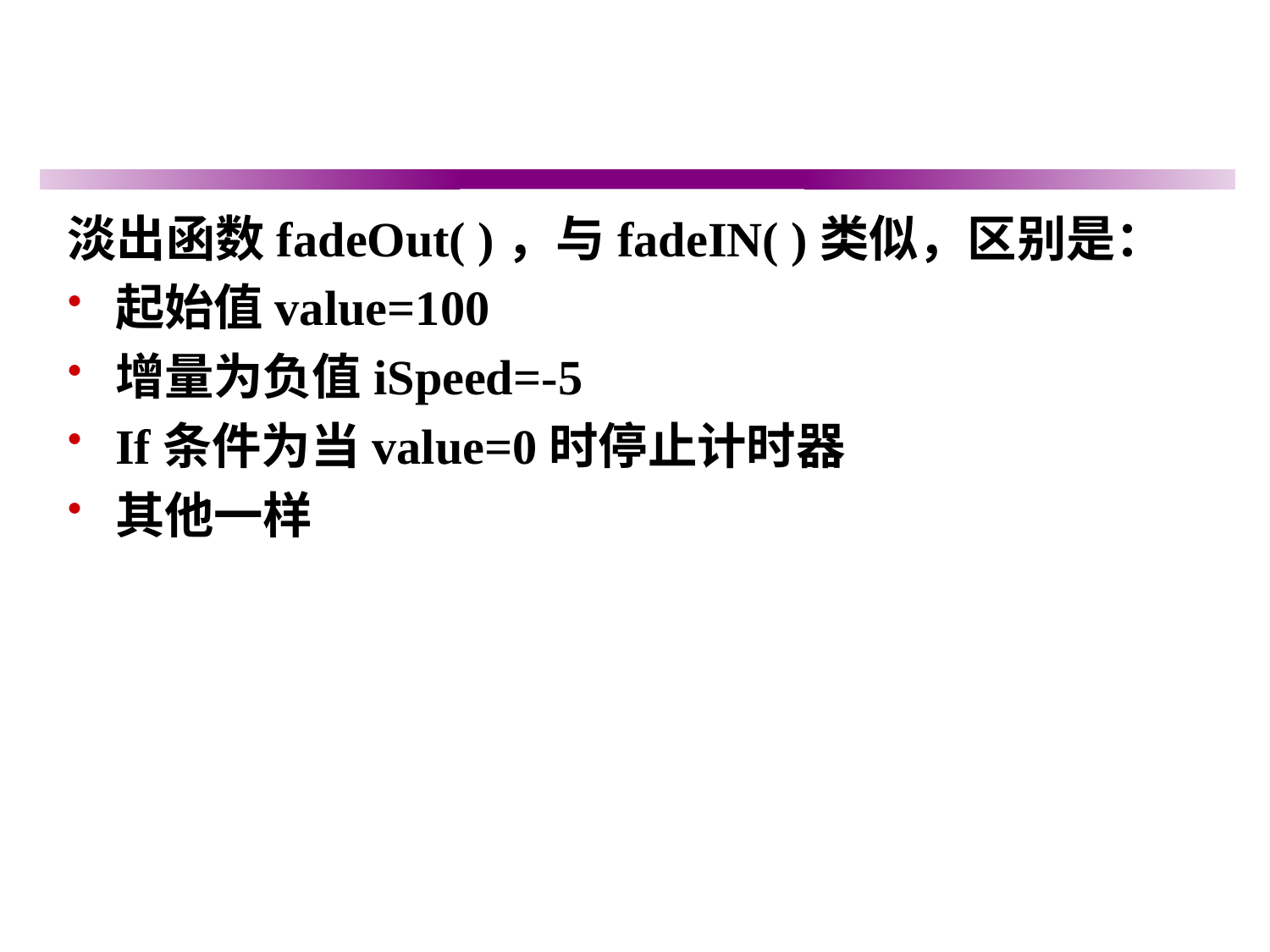

#
淡出函数fadeOut( )，与fadeIN( )类似，区别是：
起始值value=100
增量为负值iSpeed=-5
If条件为当value=0时停止计时器
其他一样